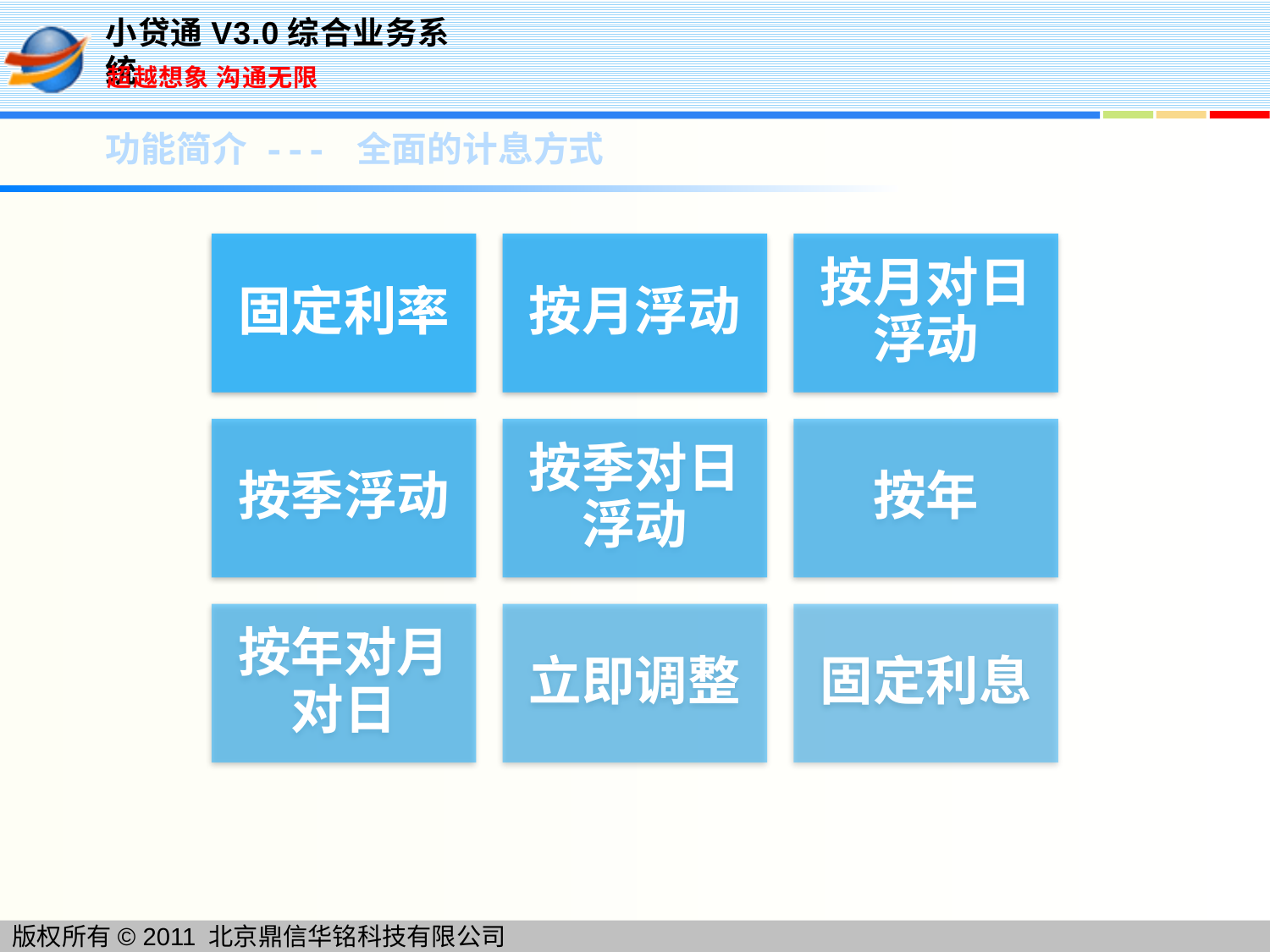

功能简介 --- 全面的计息方式
固定利率
按月浮动
按月对日浮动
按季浮动
按季对日浮动
按年
按年对月对日
立即调整
固定利息